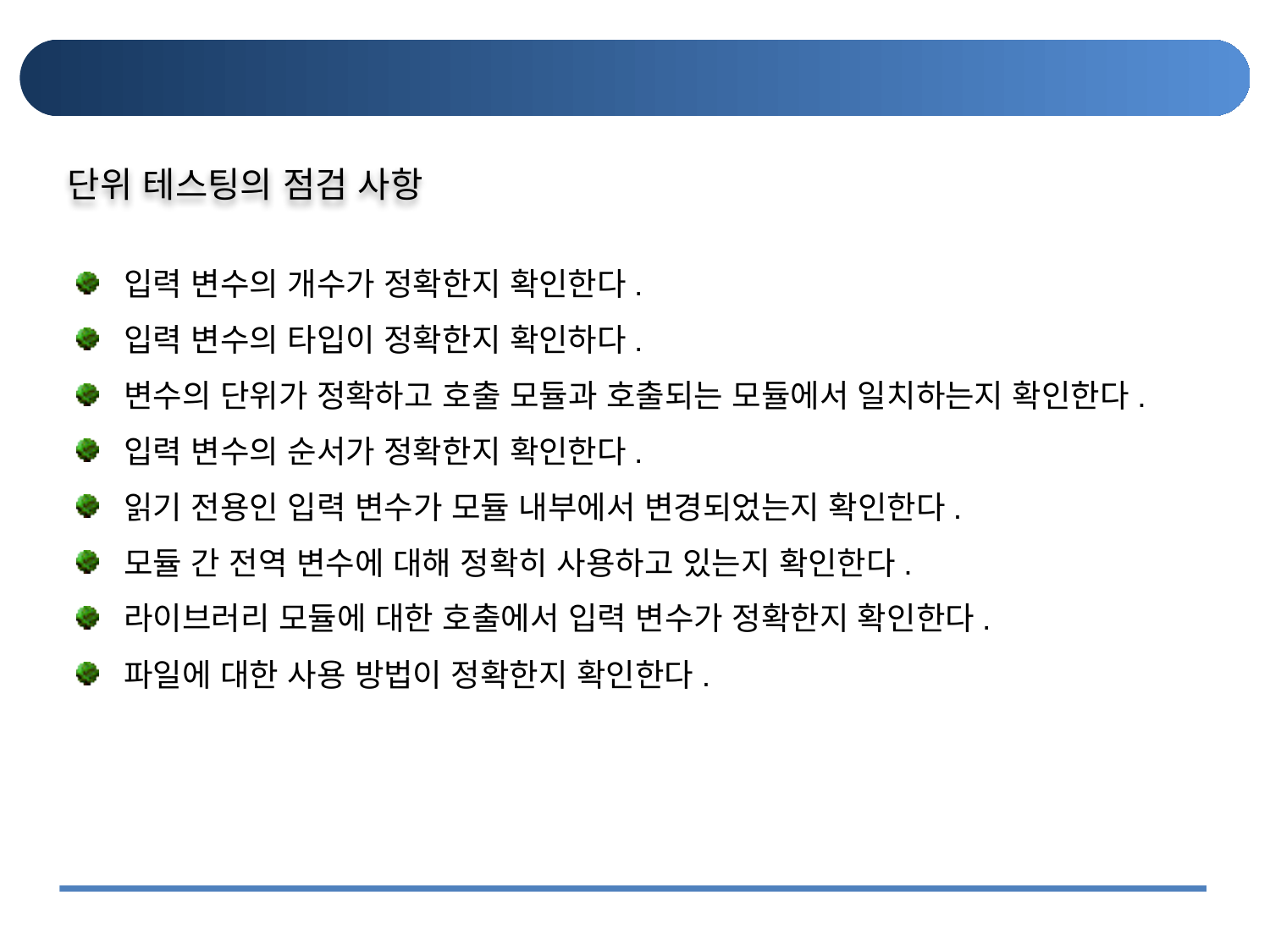

#
단위 테스팅의 점검 사항
입력 변수의 개수가 정확한지 확인한다.
입력 변수의 타입이 정확한지 확인하다.
변수의 단위가 정확하고 호출 모듈과 호출되는 모듈에서 일치하는지 확인한다.
입력 변수의 순서가 정확한지 확인한다.
읽기 전용인 입력 변수가 모듈 내부에서 변경되었는지 확인한다.
모듈 간 전역 변수에 대해 정확히 사용하고 있는지 확인한다.
라이브러리 모듈에 대한 호출에서 입력 변수가 정확한지 확인한다.
파일에 대한 사용 방법이 정확한지 확인한다.